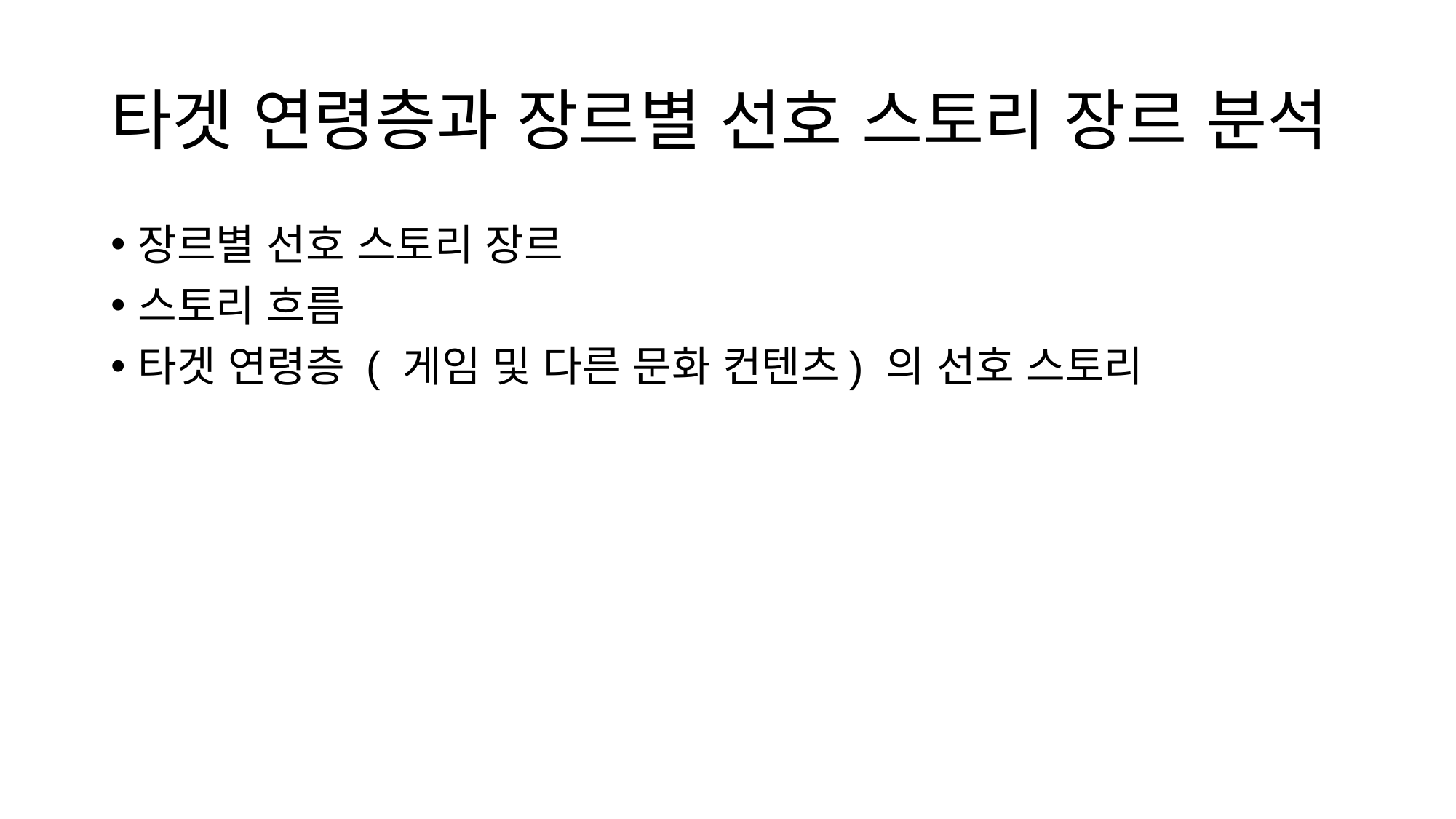

# 타겟 연령층과 장르별 선호 스토리 장르 분석
장르별 선호 스토리 장르
스토리 흐름
타겟 연령층 ( 게임 및 다른 문화 컨텐츠) 의 선호 스토리